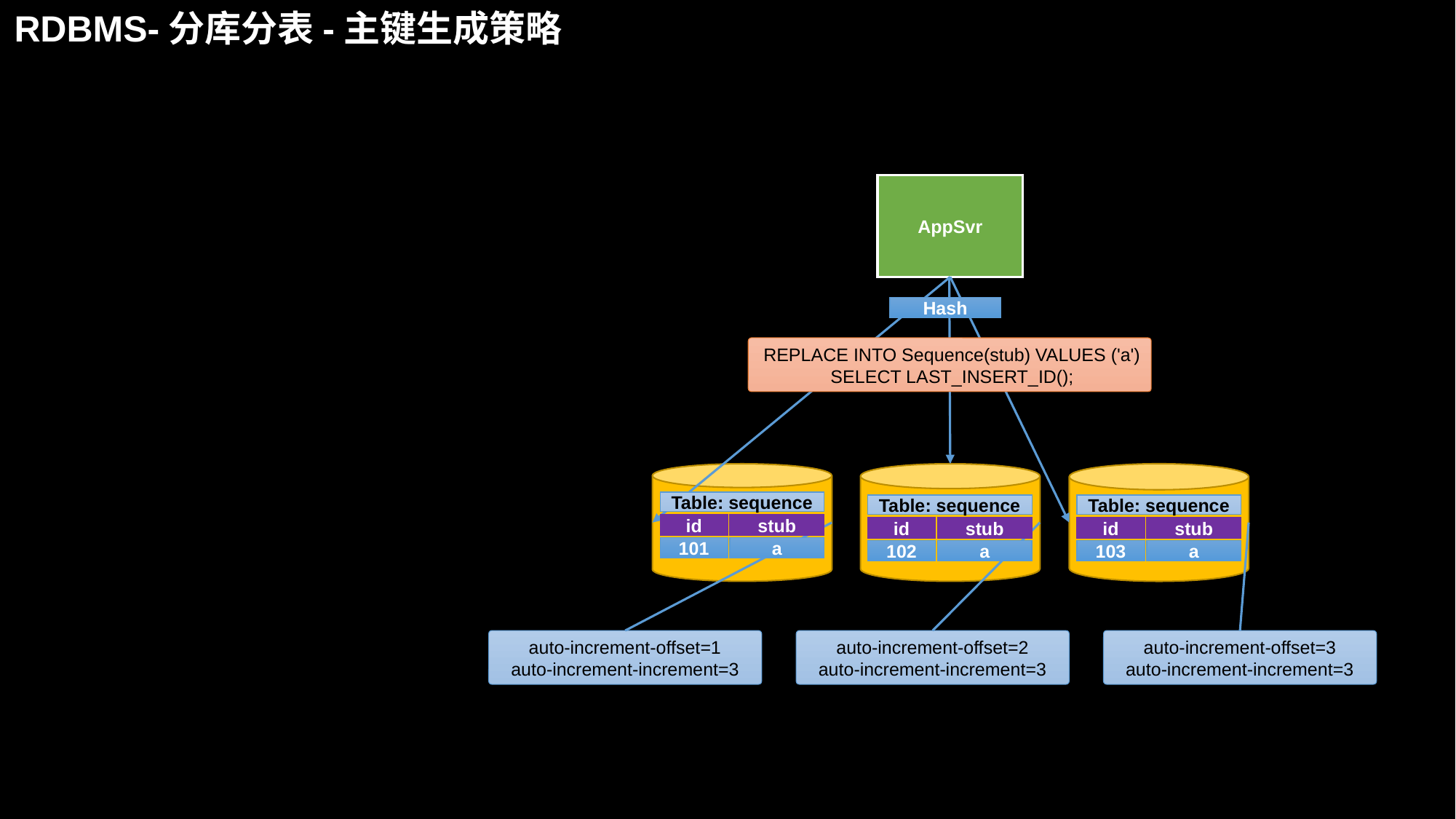

RDBMS-分库分表-主键生成策略
AppSvr
Hash
 REPLACE INTO Sequence(stub) VALUES ('a')
 SELECT LAST_INSERT_ID();

Table: sequence
Table: sequence
Table: sequence
id
stub
id
stub
id
stub
101
a
102
a
103
a
auto-increment-offset=1
auto-increment-increment=3
auto-increment-offset=2
auto-increment-increment=3
auto-increment-offset=3
auto-increment-increment=3